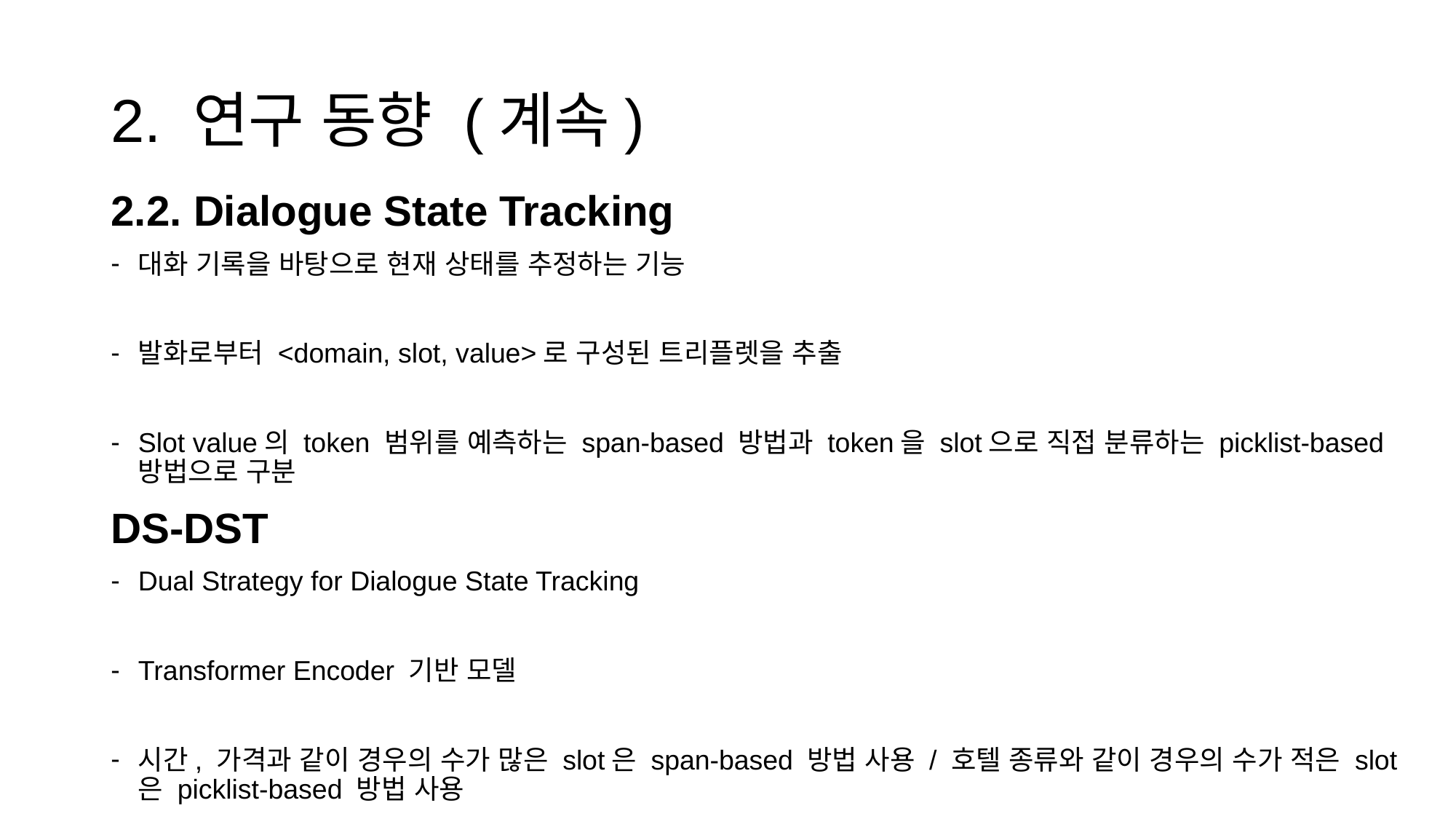

# 2. 연구 동향 (계속)
2.2. Dialogue State Tracking
대화 기록을 바탕으로 현재 상태를 추정하는 기능

발화로부터 <domain, slot, value>로 구성된 트리플렛을 추출

Slot value의 token 범위를 예측하는 span-based 방법과 token을 slot으로 직접 분류하는 picklist-based 방법으로 구분

DS-DST
Dual Strategy for Dialogue State Tracking

Transformer Encoder 기반 모델

시간, 가격과 같이 경우의 수가 많은 slot은 span-based 방법 사용 / 호텔 종류와 같이 경우의 수가 적은 slot은 picklist-based 방법 사용